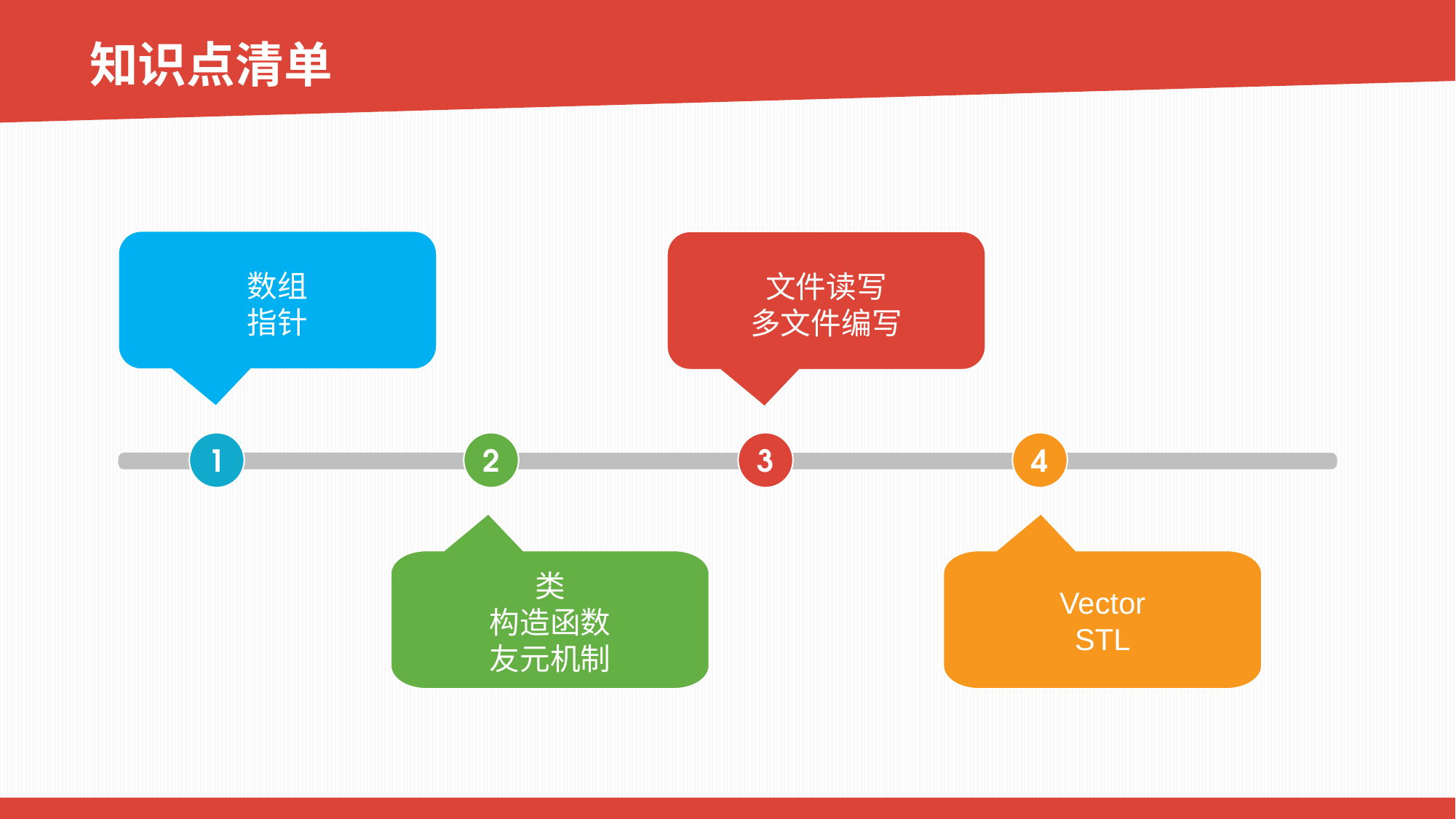

知识点清单

数组
指针

文件读写
多文件编写
1
2
3
4

类
构造函数
友元机制

Vector
STL